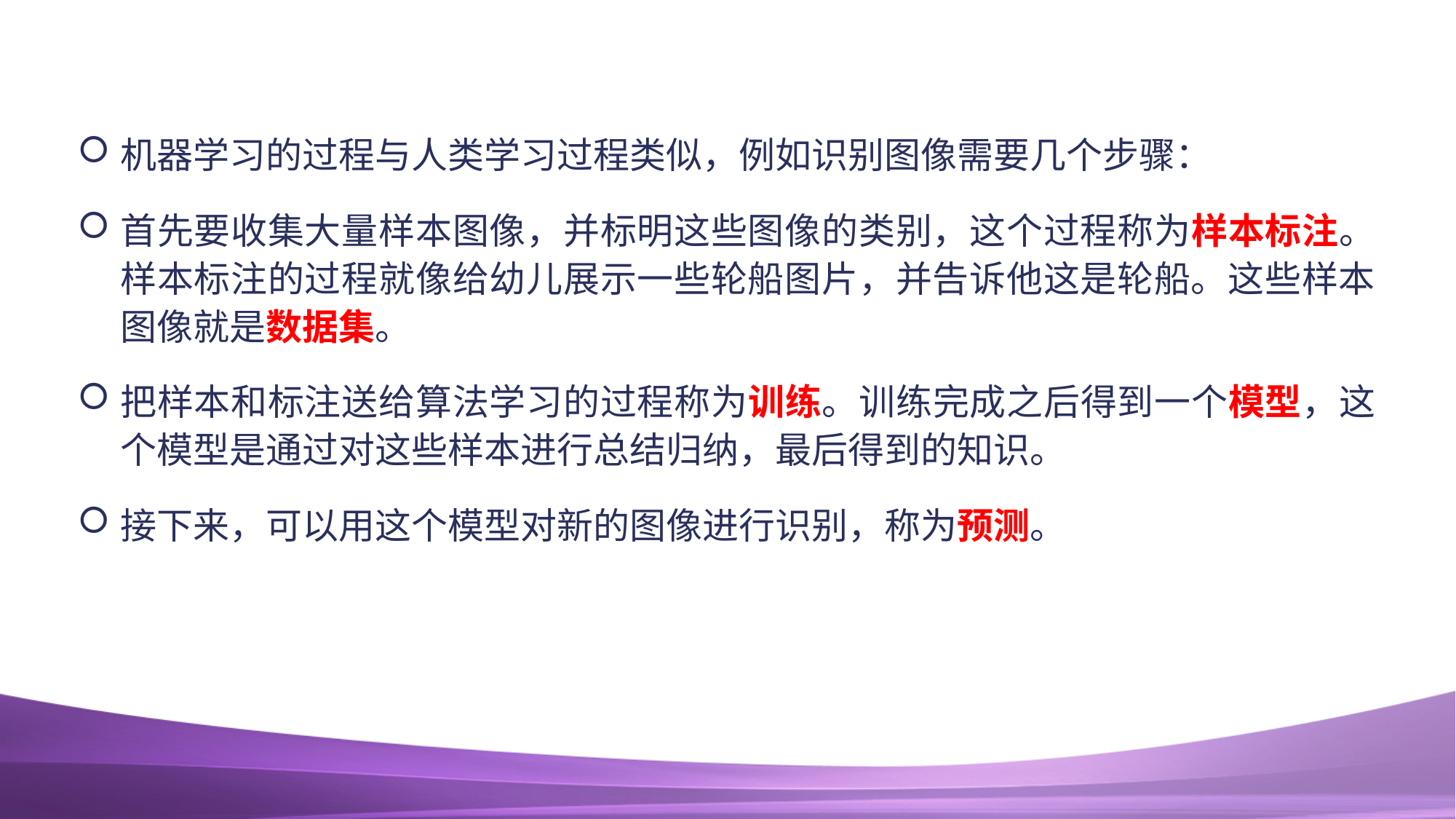

#
机器学习的过程与人类学习过程类似，例如识别图像需要几个步骤：
首先要收集大量样本图像，并标明这些图像的类别，这个过程称为样本标注。样本标注的过程就像给幼儿展示一些轮船图片，并告诉他这是轮船。这些样本图像就是数据集。
把样本和标注送给算法学习的过程称为训练。训练完成之后得到一个模型，这个模型是通过对这些样本进行总结归纳，最后得到的知识。
接下来，可以用这个模型对新的图像进行识别，称为预测。